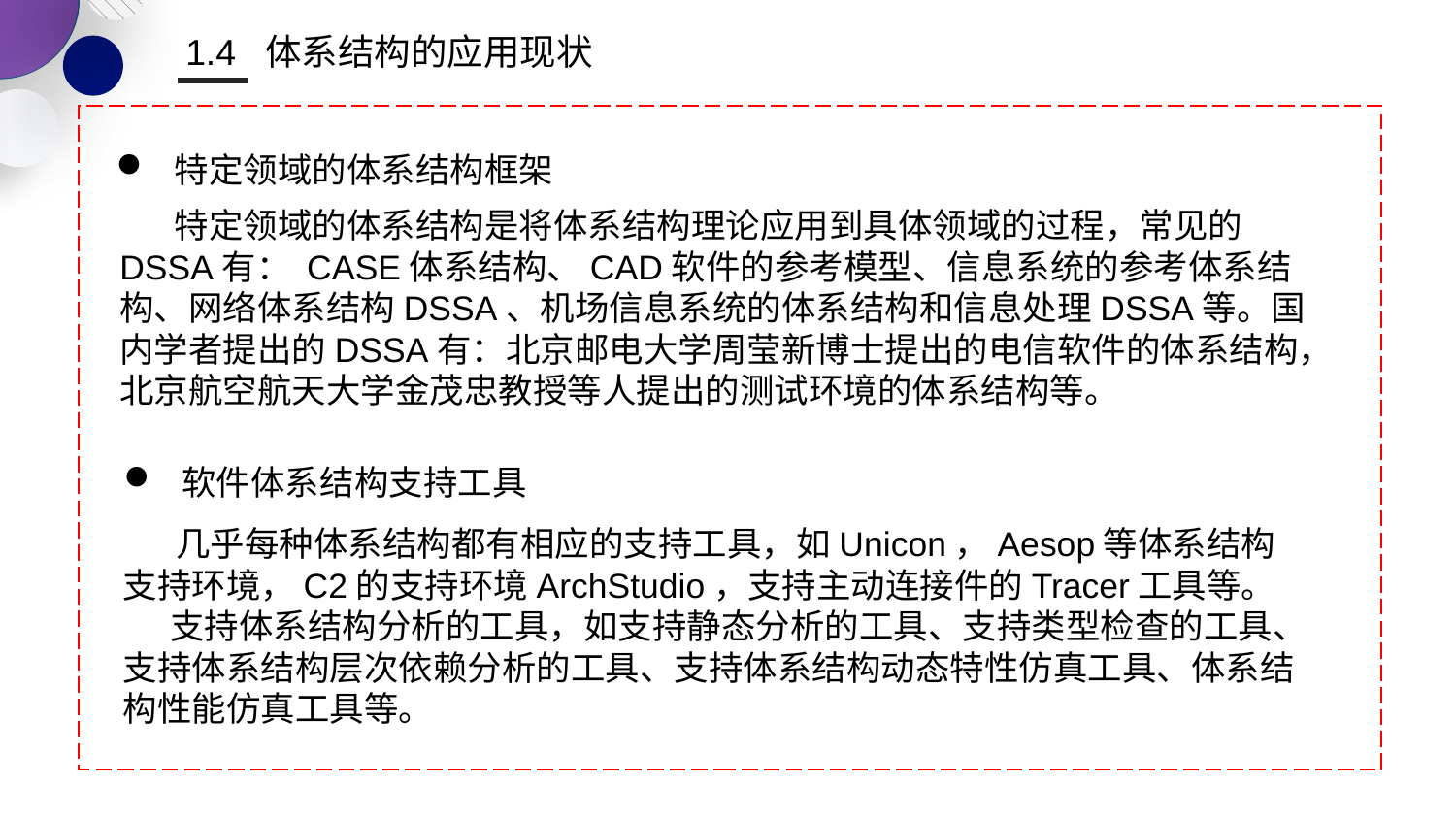

1.4  体系结构的应用现状

  特定领域的体系结构框架
      特定领域的体系结构是将体系结构理论应用到具体领域的过程，常见的DSSA有： CASE体系结构、CAD软件的参考模型、信息系统的参考体系结构、网络体系结构DSSA、机场信息系统的体系结构和信息处理DSSA等。国内学者提出的DSSA有：北京邮电大学周莹新博士提出的电信软件的体系结构，北京航空航天大学金茂忠教授等人提出的测试环境的体系结构等。
  软件体系结构支持工具
        几乎每种体系结构都有相应的支持工具，如Unicon，Aesop等体系结构支持环境，C2的支持环境ArchStudio，支持主动连接件的Tracer工具等。
     支持体系结构分析的工具，如支持静态分析的工具、支持类型检查的工具、支持体系结构层次依赖分析的工具、支持体系结构动态特性仿真工具、体系结构性能仿真工具等。